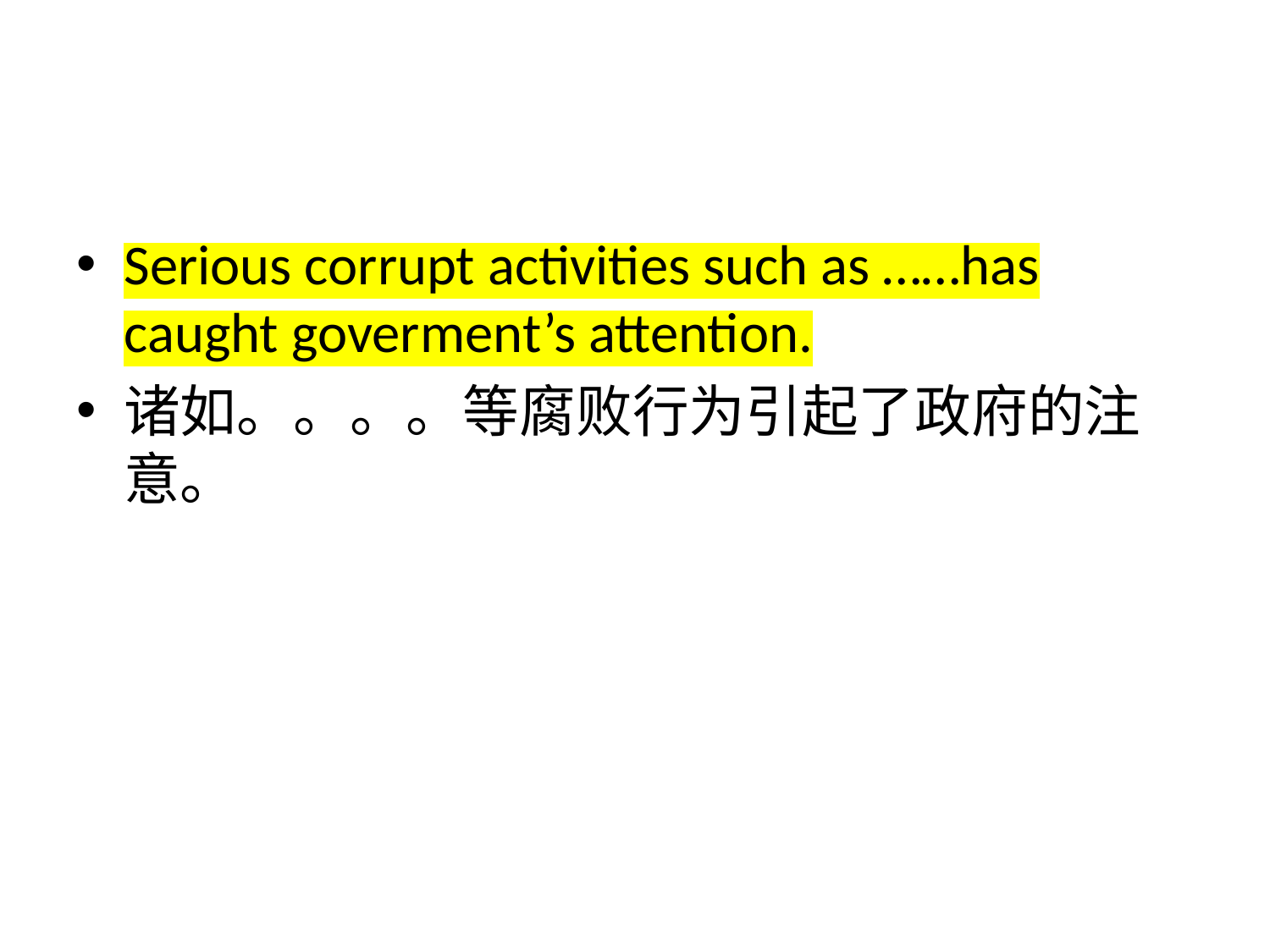

#
Serious corrupt activities such as ……has caught goverment’s attention.
诸如。。。。等腐败行为引起了政府的注意。